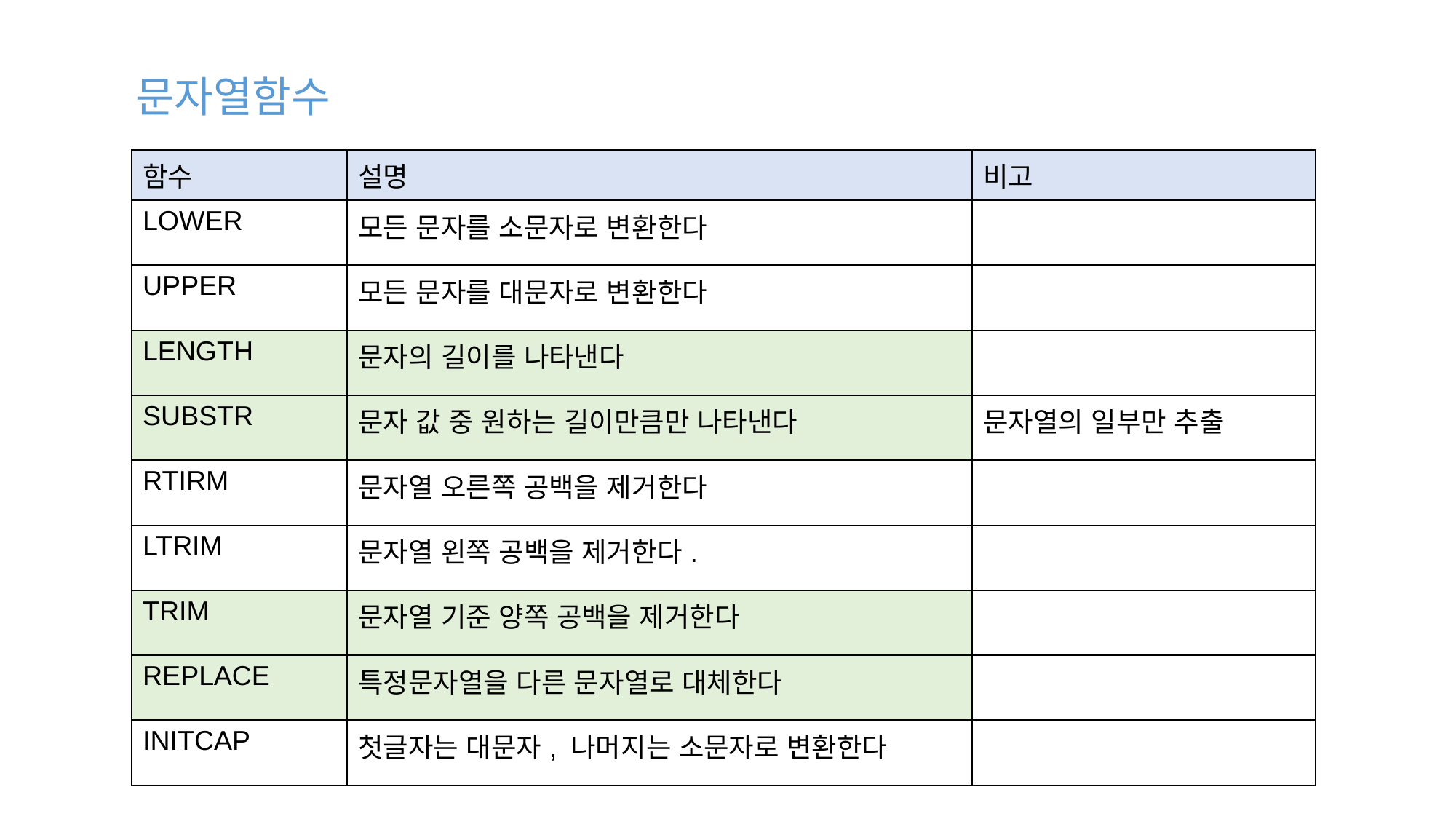

문자열함수
| 함수 | 설명 | 비고 |
| --- | --- | --- |
| LOWER | 모든 문자를 소문자로 변환한다 |  |
| UPPER | 모든 문자를 대문자로 변환한다 |  |
| LENGTH | 문자의 길이를 나타낸다 |  |
| SUBSTR | 문자 값 중 원하는 길이만큼만 나타낸다 | 문자열의 일부만 추출 |
| RTIRM | 문자열 오른쪽 공백을 제거한다 |  |
| LTRIM | 문자열 왼쪽 공백을 제거한다. |  |
| TRIM | 문자열 기준 양쪽 공백을 제거한다 |  |
| REPLACE | 특정문자열을 다른 문자열로 대체한다 |  |
| INITCAP | 첫글자는 대문자, 나머지는 소문자로 변환한다 |  |